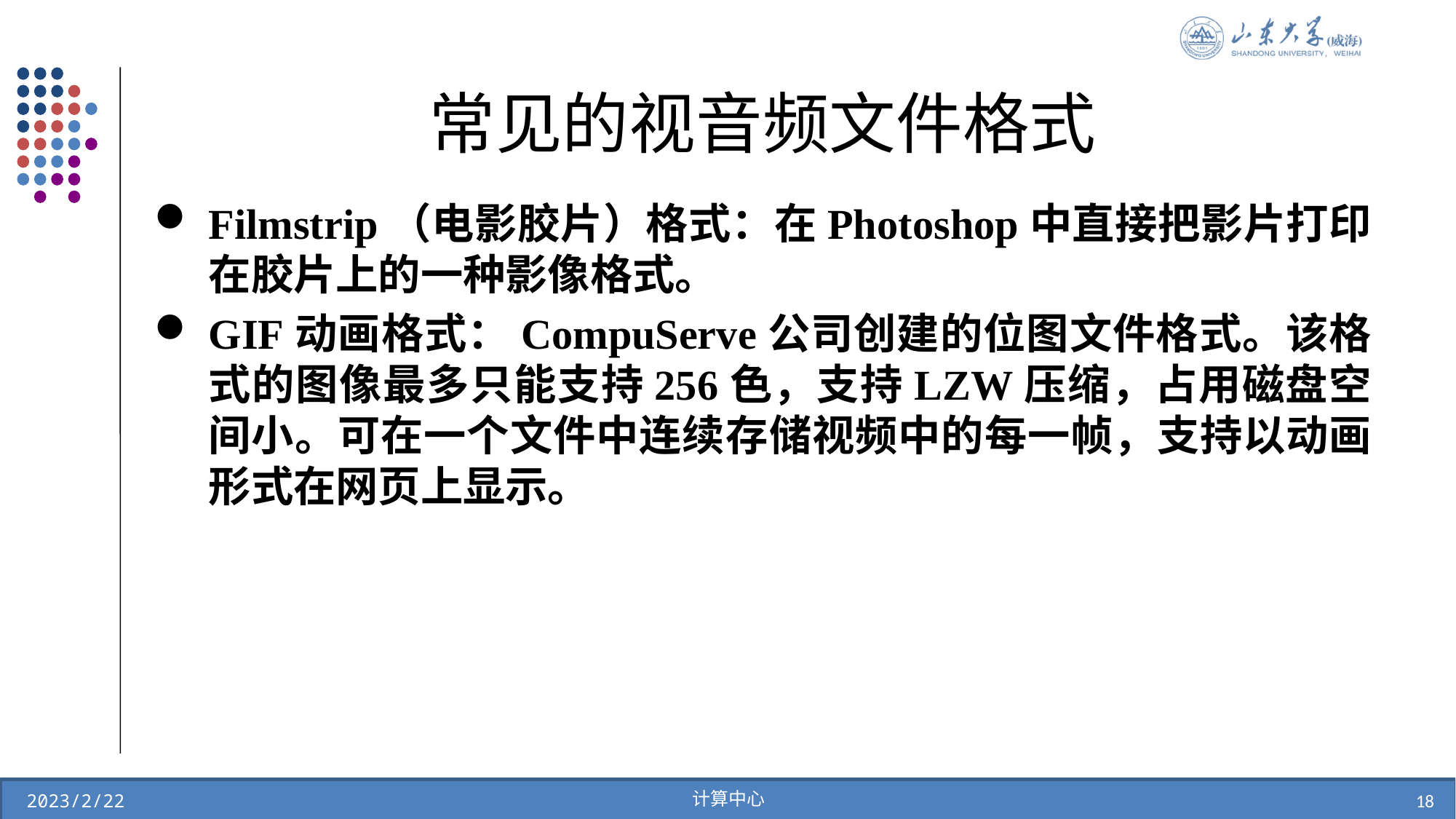

# 常见的视音频文件格式
Filmstrip（电影胶片）格式：在Photoshop中直接把影片打印在胶片上的一种影像格式。
GIF动画格式：CompuServe公司创建的位图文件格式。该格式的图像最多只能支持256色，支持LZW压缩，占用磁盘空间小。可在一个文件中连续存储视频中的每一帧，支持以动画形式在网页上显示。

计算中心
18